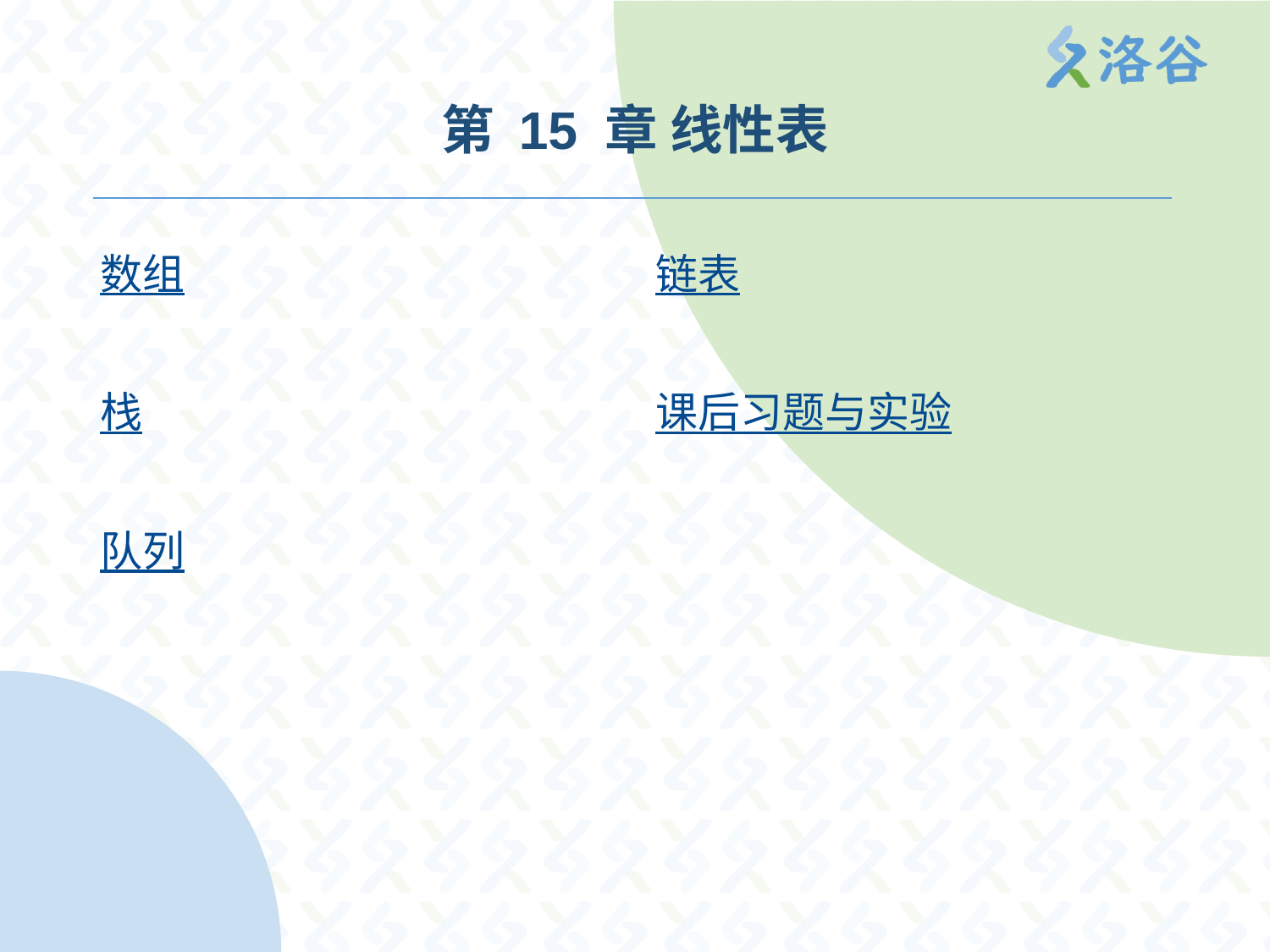

# 第 15 章 线性表
数组

栈

队列

链表

课后习题与实验